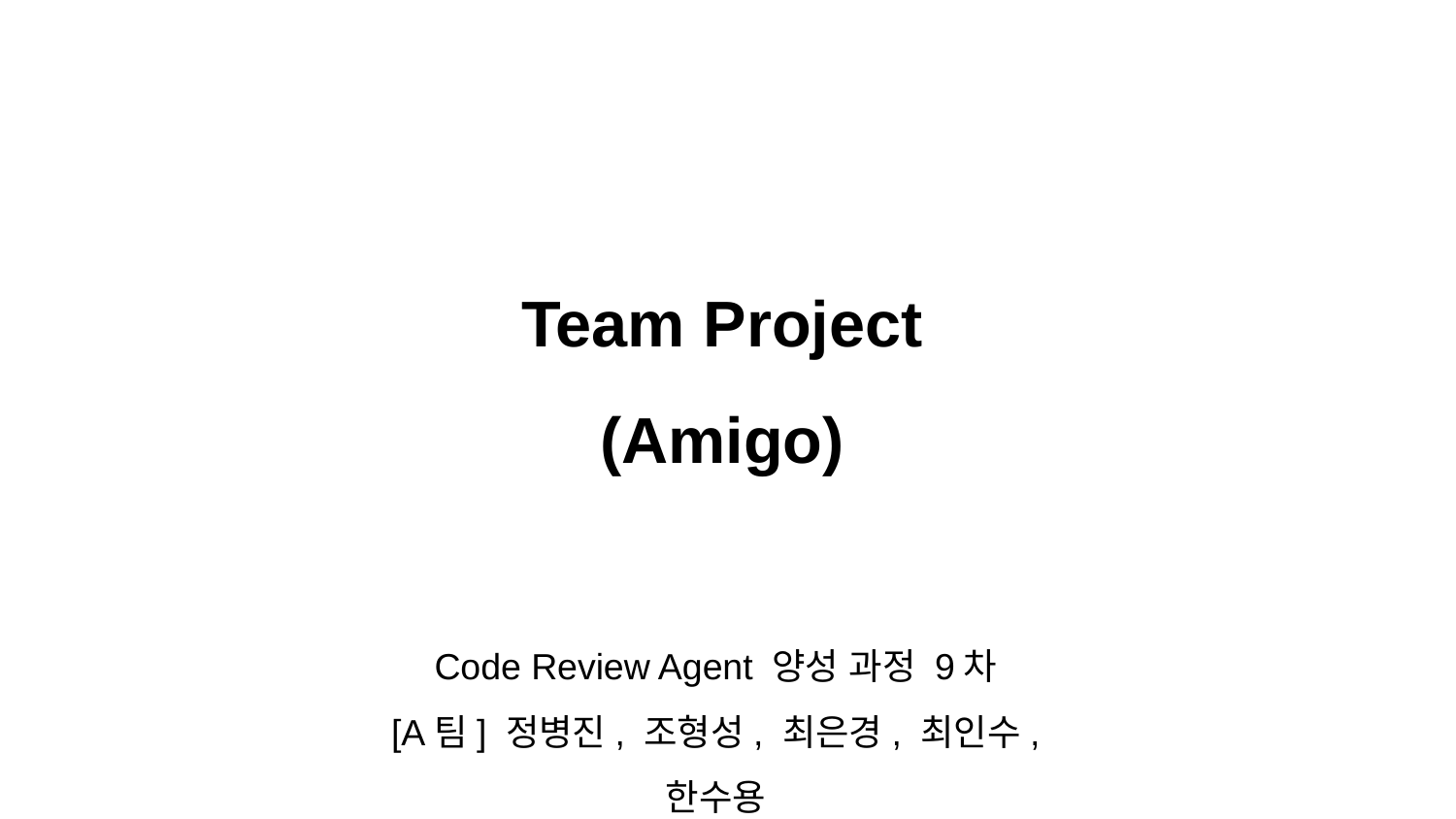

Team Project
(Amigo)
Code Review Agent 양성 과정 9차
[A팀] 정병진, 조형성, 최은경, 최인수, 한수용